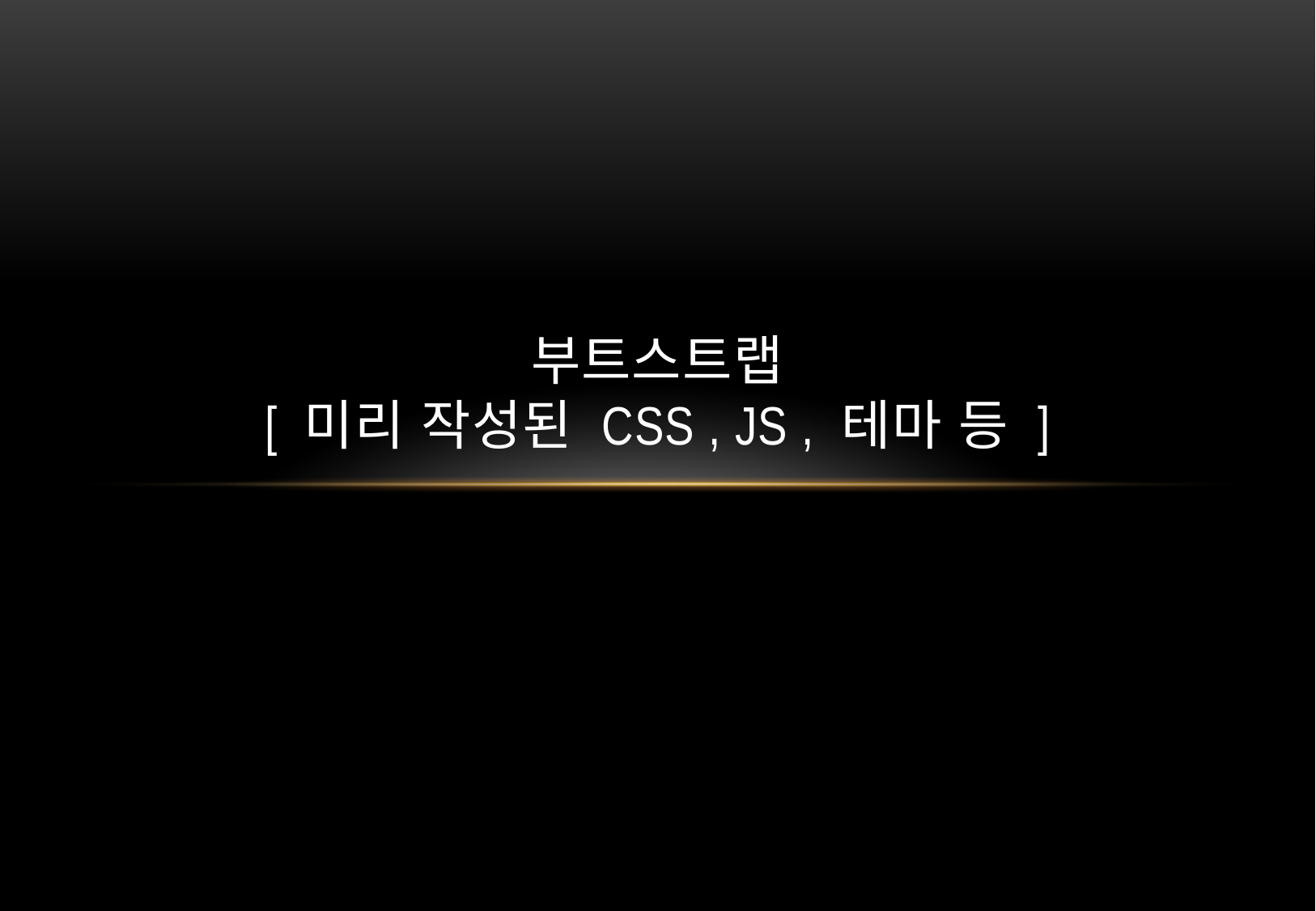

# 부트스트랩 [ 미리 작성된 css , js , 테마 등 ]